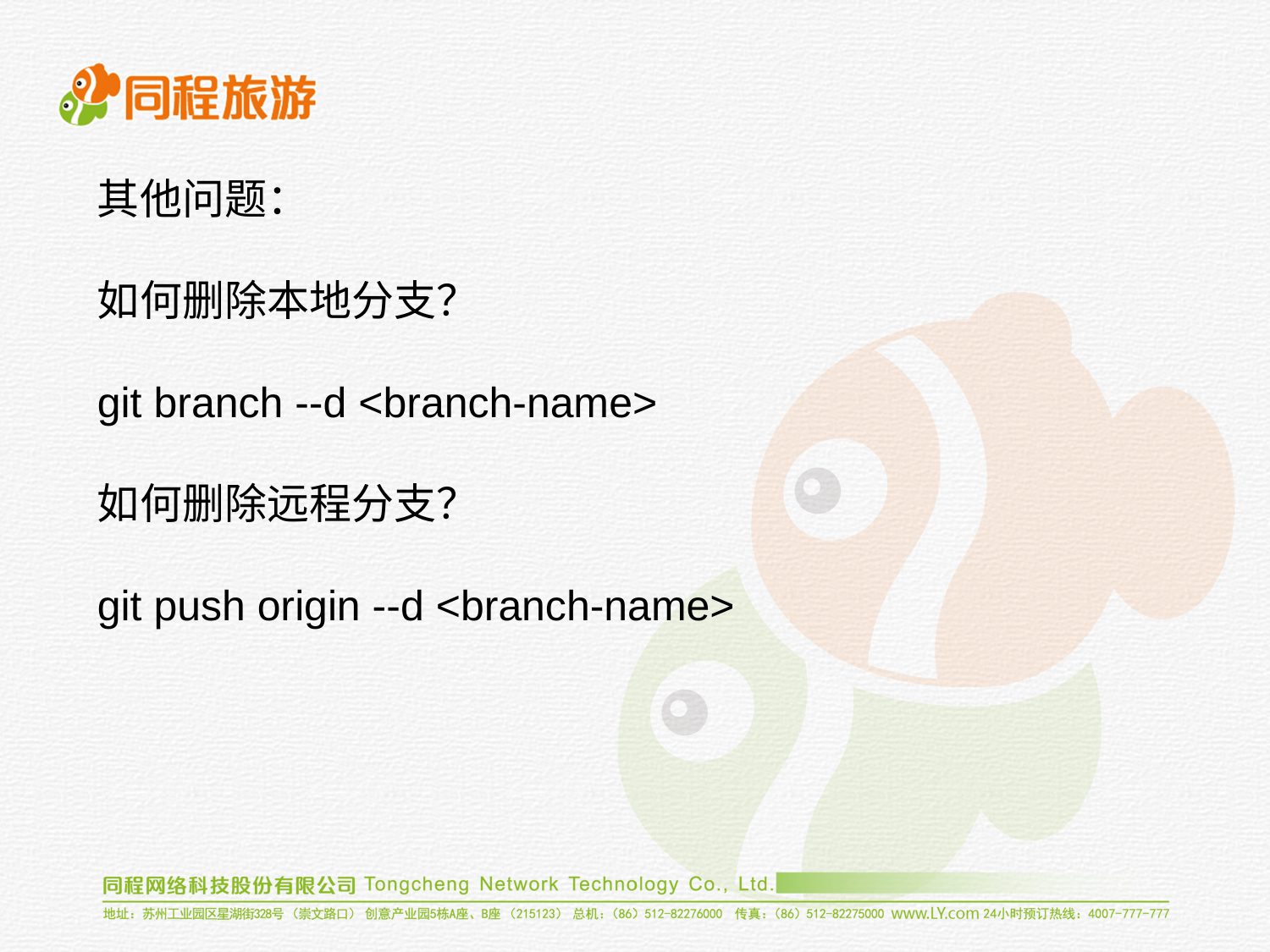

其他问题：

如何删除本地分支？

git branch --d <branch-name>

如何删除远程分支？

git push origin --d <branch-name>